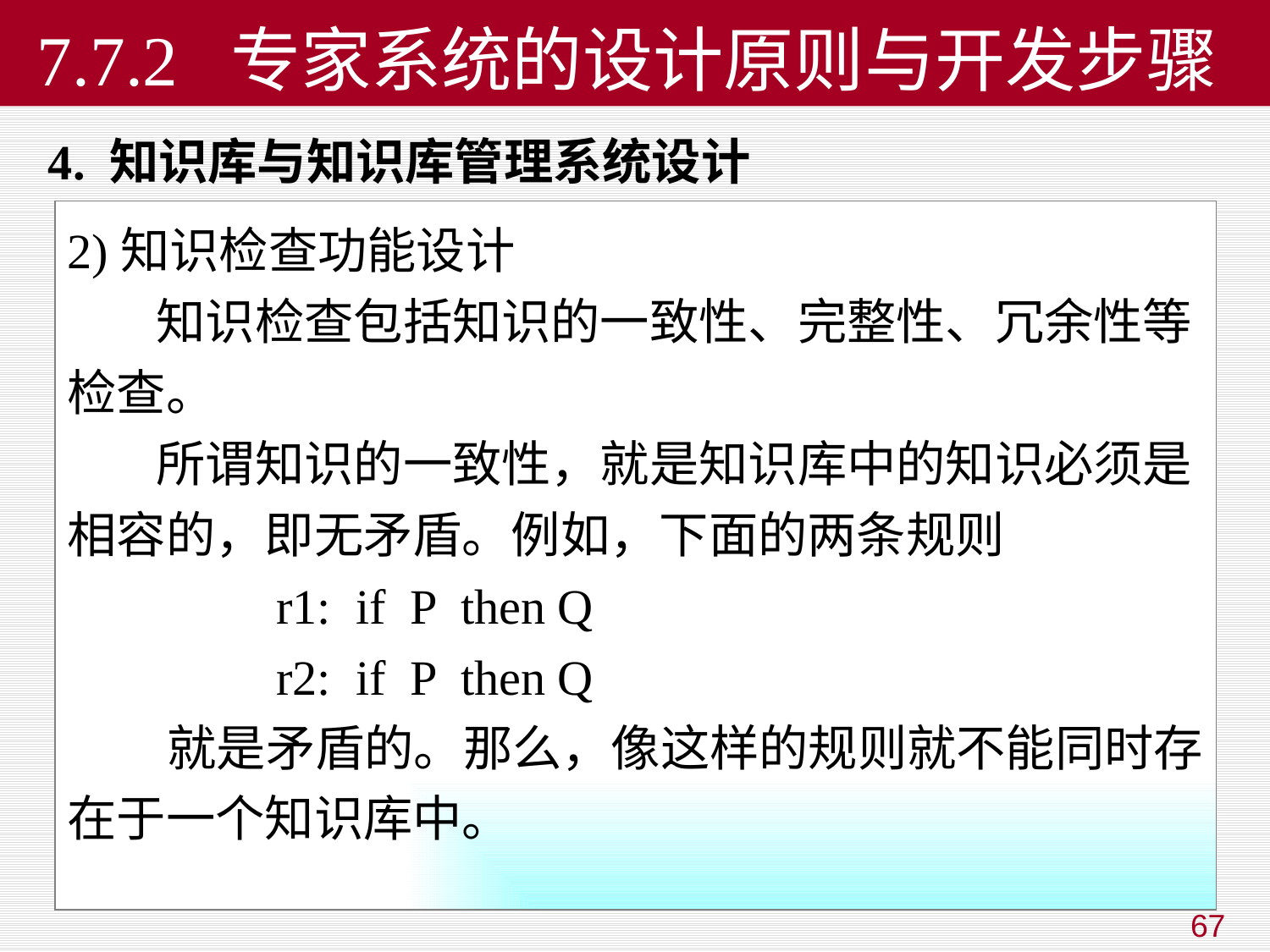

# 7.7.2  专家系统的设计原则与开发步骤
4. 知识库与知识库管理系统设计
2)知识检查功能设计
       知识检查包括知识的一致性、完整性、冗余性等检查。
       所谓知识的一致性，就是知识库中的知识必须是相容的，即无矛盾。例如，下面的两条规则
                 r1:  if  P  then Q
                 r2:  if  P  then Q
        就是矛盾的。那么，像这样的规则就不能同时存在于一个知识库中。
67